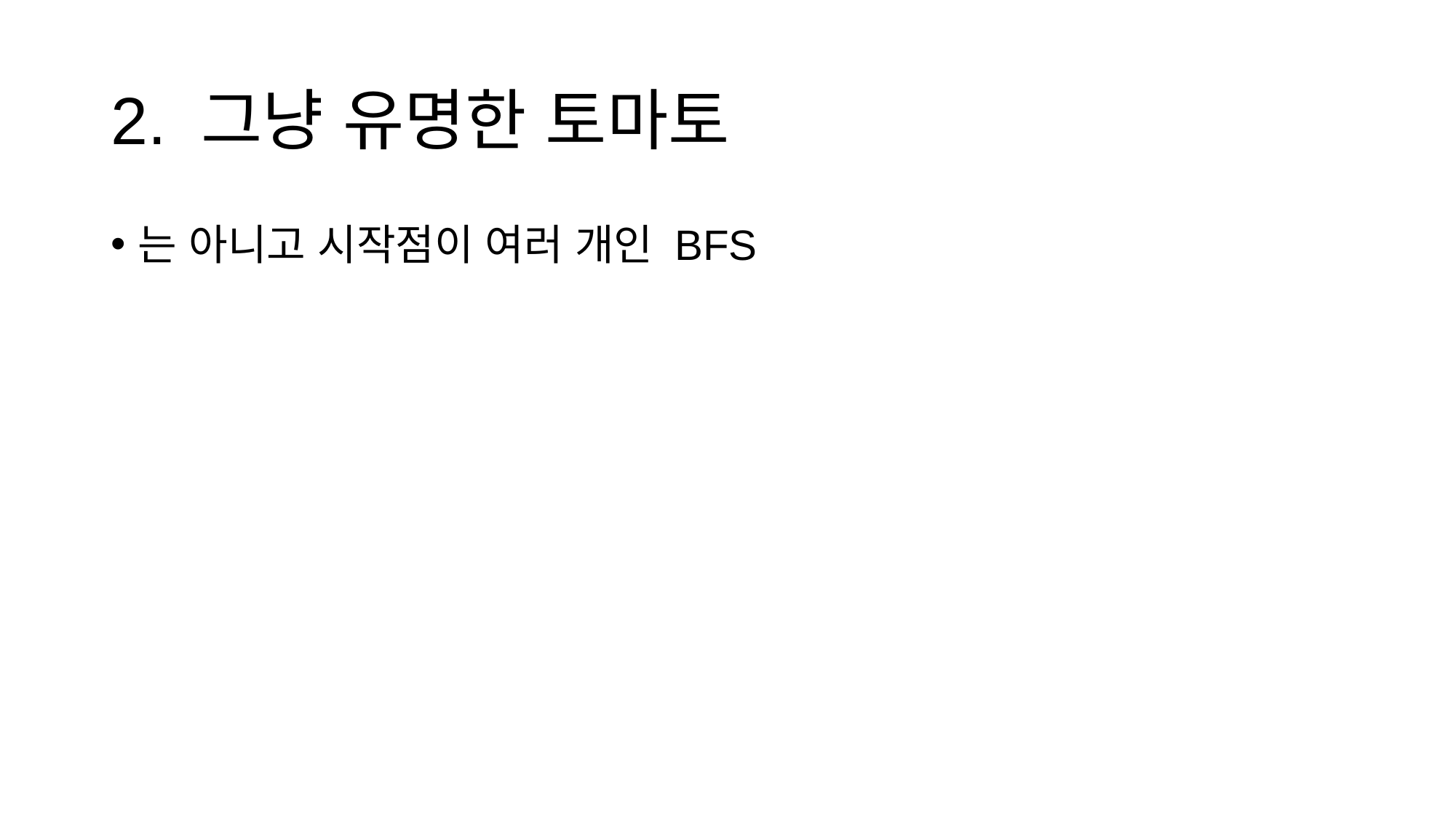

# 2. 그냥 유명한 토마토
는 아니고 시작점이 여러 개인 BFS